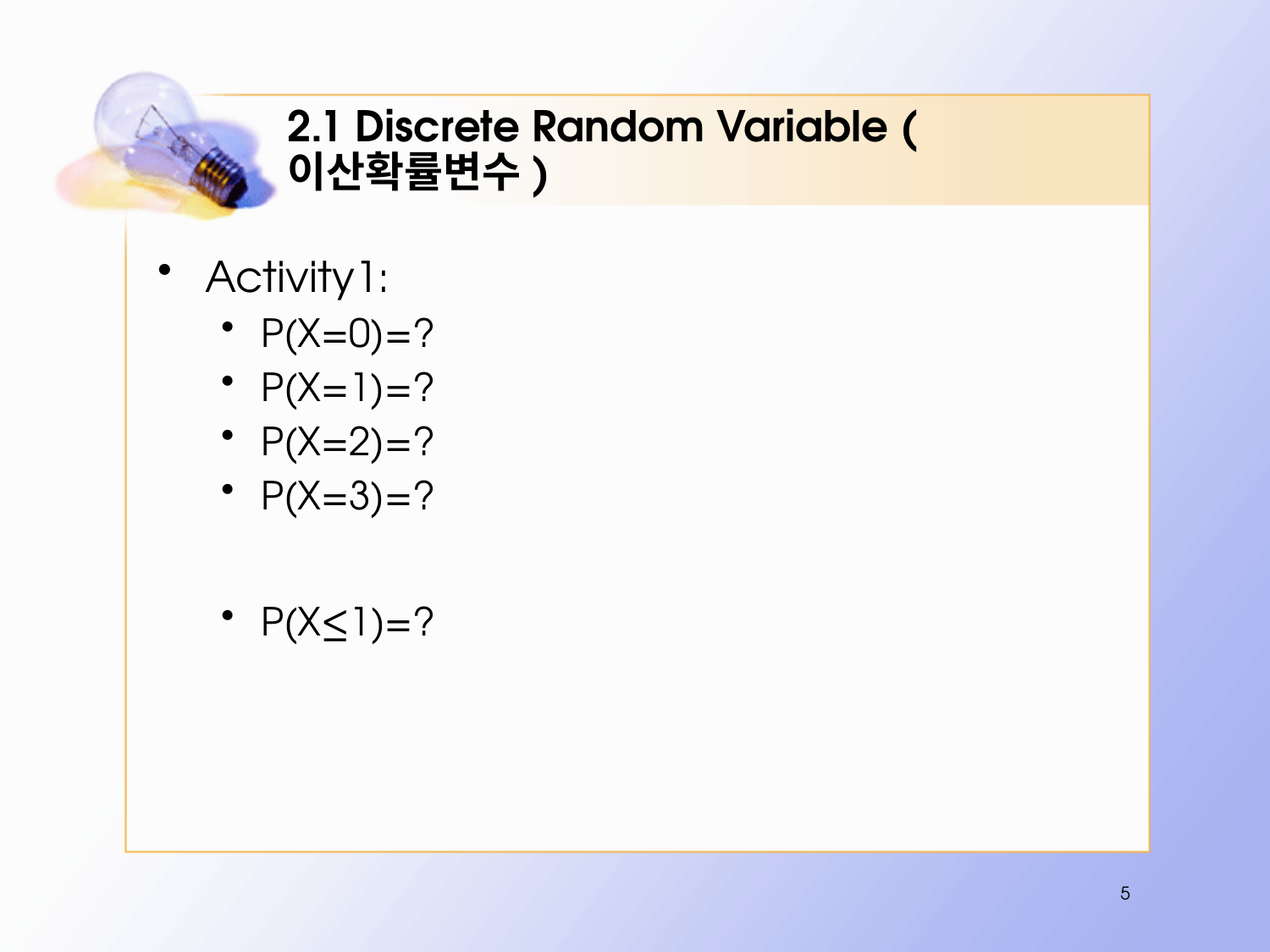

# 2.1 Discrete Random Variable (이산확률변수)
Activity1:
P(X=0)=?
P(X=1)=?
P(X=2)=?
P(X=3)=?

P(X≤1)=?
5